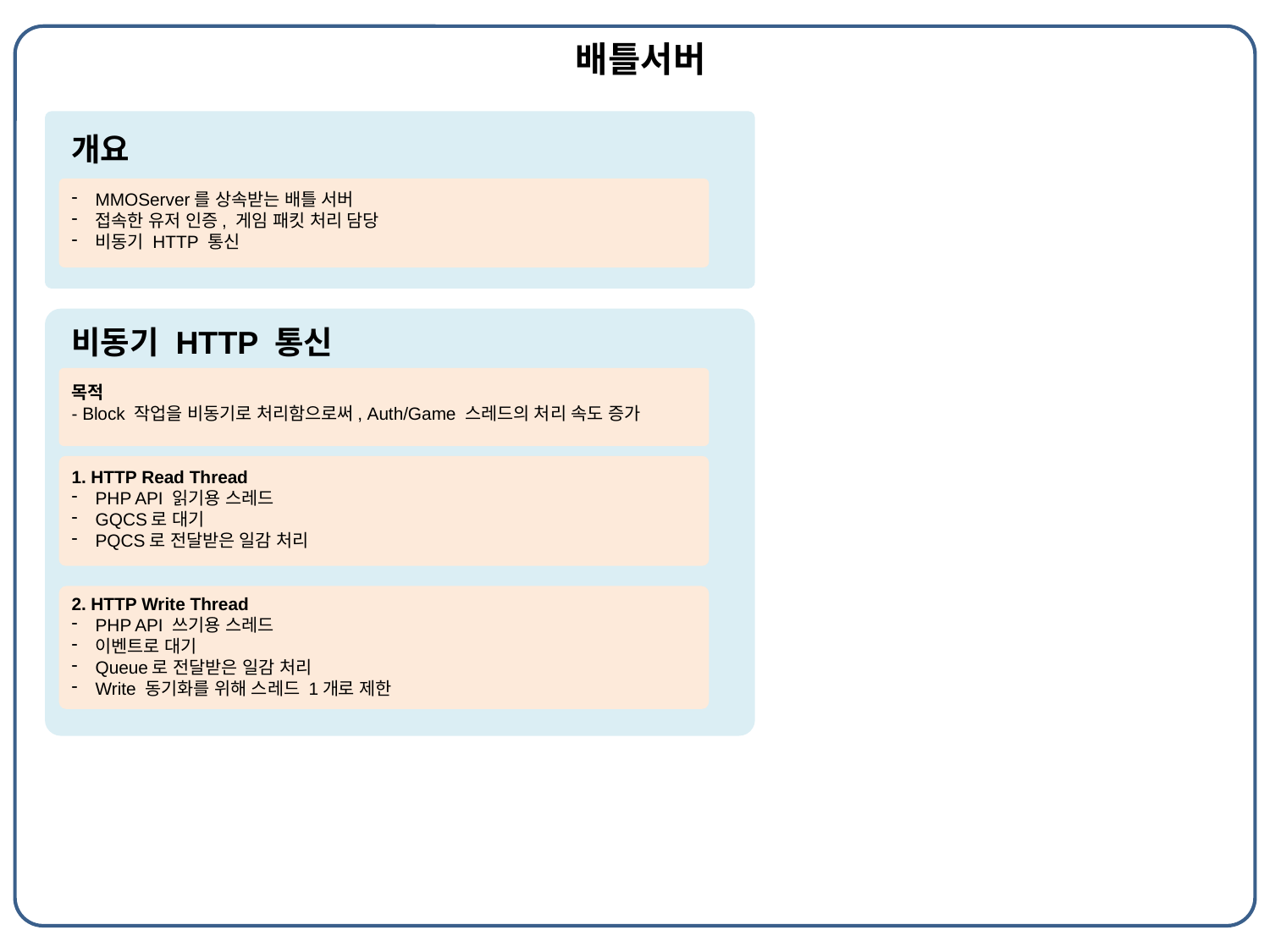

배틀서버

개요

MMOServer를 상속받는 배틀 서버
접속한 유저 인증, 게임 패킷 처리 담당
비동기 HTTP 통신

비동기 HTTP 통신

목적
- Block 작업을 비동기로 처리함으로써, Auth/Game 스레드의 처리 속도 증가

1. HTTP Read Thread
PHP API 읽기용 스레드
GQCS로 대기
PQCS로 전달받은 일감 처리

2. HTTP Write Thread
PHP API 쓰기용 스레드
이벤트로 대기
Queue로 전달받은 일감 처리
Write 동기화를 위해 스레드 1개로 제한